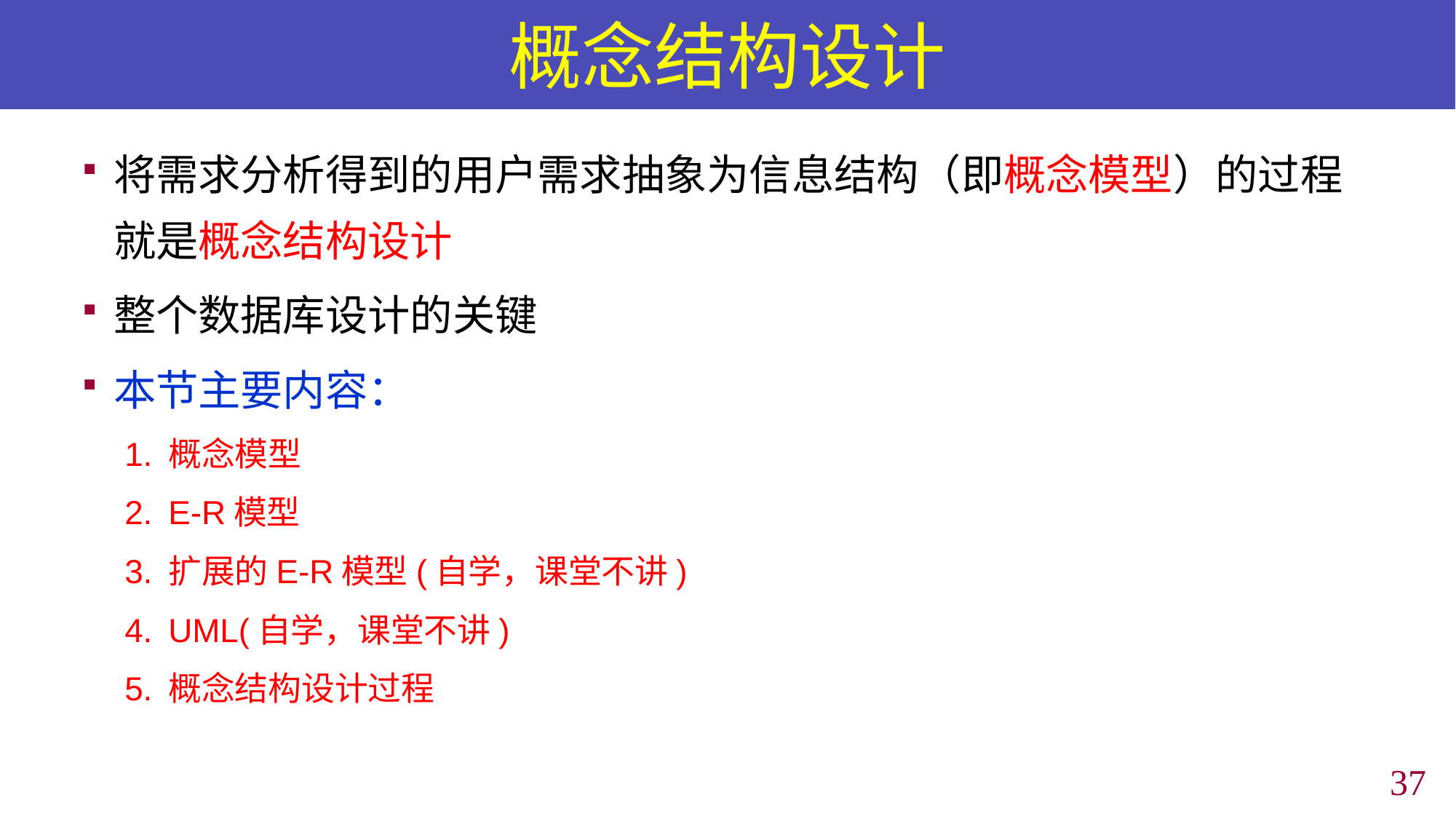

# 概念结构设计
将需求分析得到的用户需求抽象为信息结构（即概念模型）的过程就是概念结构设计
整个数据库设计的关键
本节主要内容：
概念模型
E-R模型
扩展的E-R模型(自学，课堂不讲)
UML(自学，课堂不讲)
概念结构设计过程
37